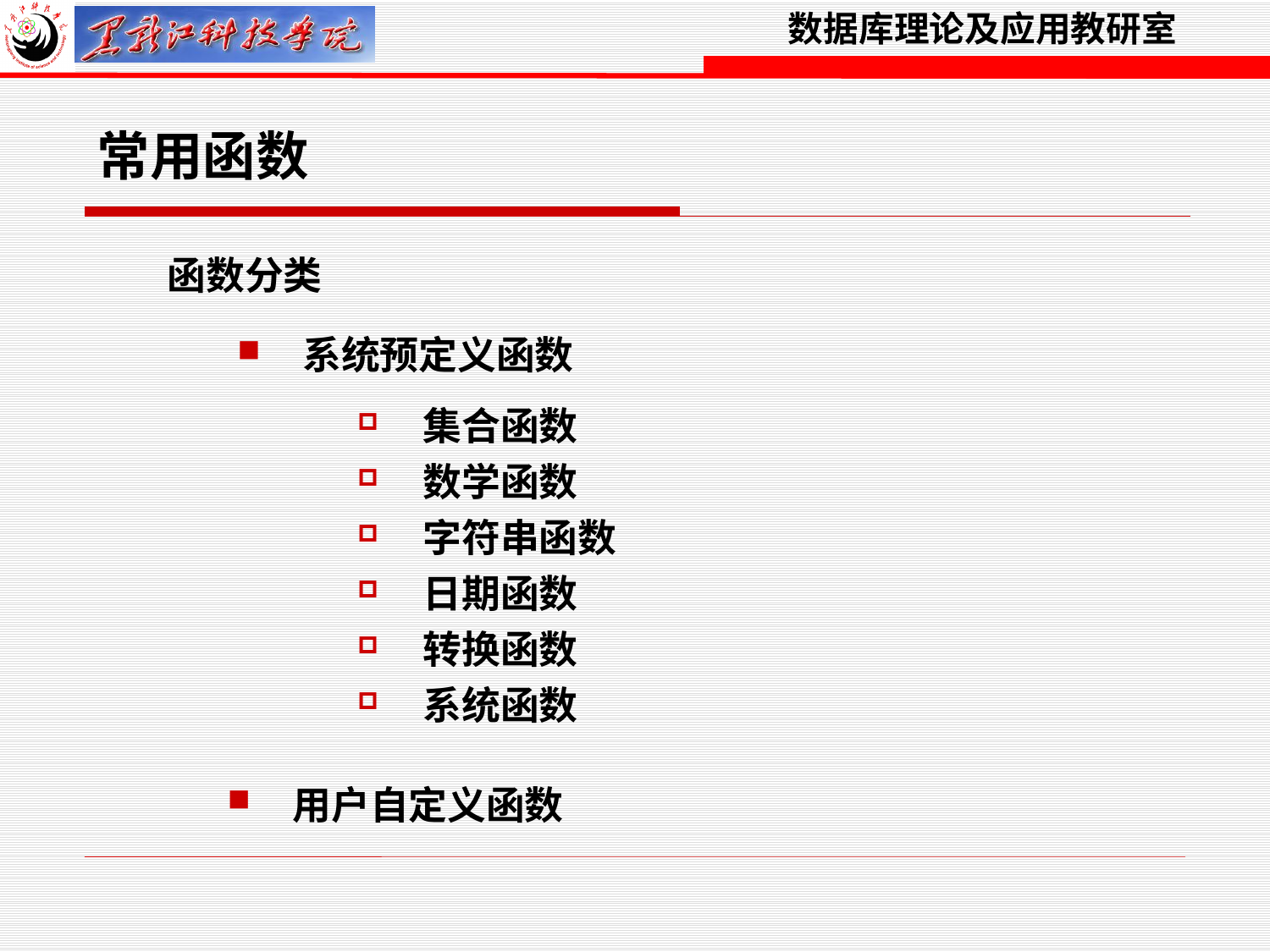

常用函数
函数分类
系统预定义函数
集合函数
数学函数
字符串函数
日期函数
转换函数
系统函数
用户自定义函数